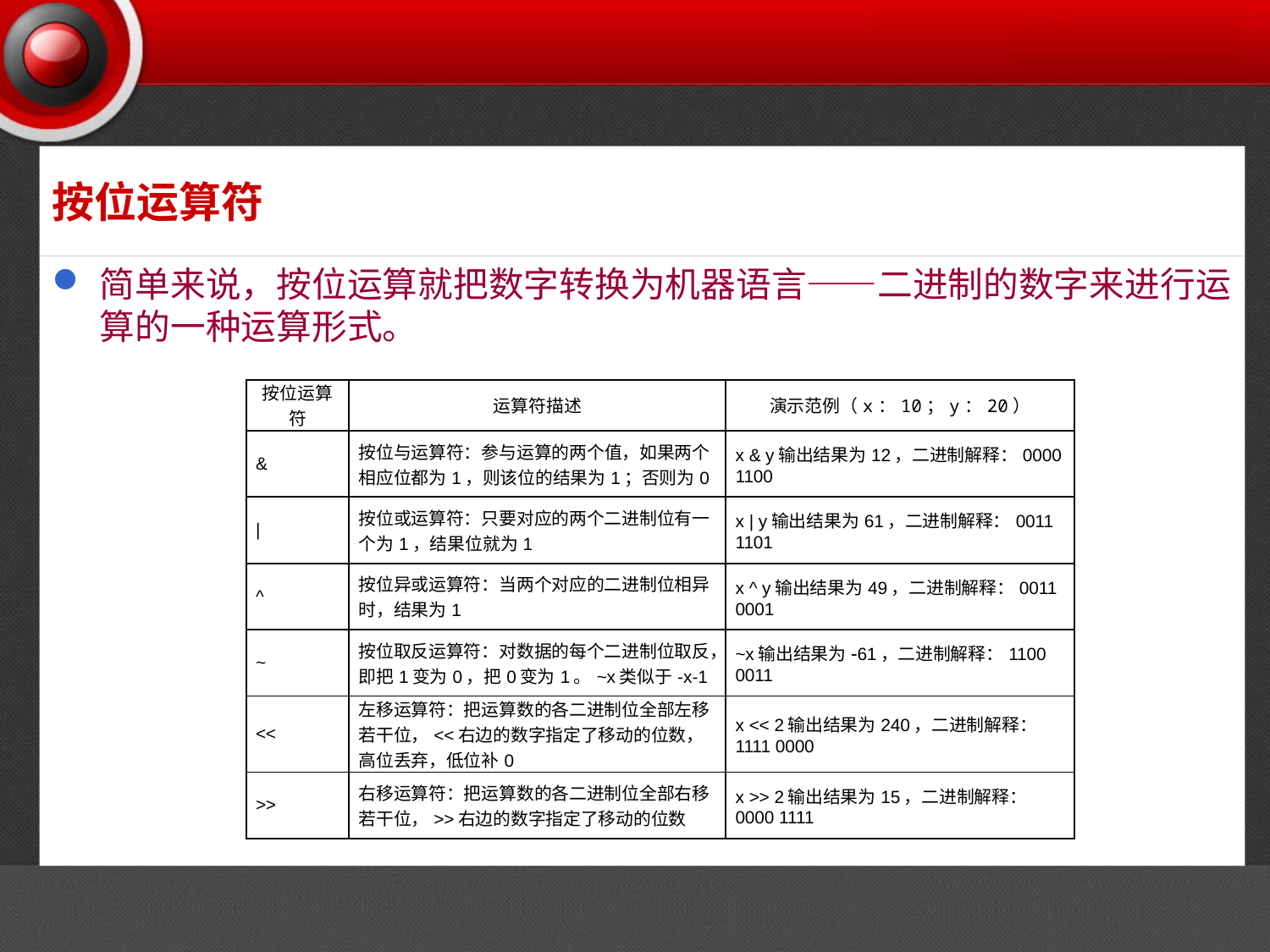

# 按位运算符
简单来说，按位运算就把数字转换为机器语言——二进制的数字来进行运算的一种运算形式。

| 按位运算符 | 运算符描述 | 演示范例（x：10；y：20） |
| --- | --- | --- |
| & | 按位与运算符：参与运算的两个值，如果两个相应位都为1，则该位的结果为1；否则为0 | x & y输出结果为12，二进制解释：0000 1100 |
| | | 按位或运算符：只要对应的两个二进制位有一个为1，结果位就为1 | x | y输出结果为61，二进制解释：0011 1101 |
| ^ | 按位异或运算符：当两个对应的二进制位相异时，结果为1 | x ^ y输出结果为49，二进制解释：0011 0001 |
| ~ | 按位取反运算符：对数据的每个二进制位取反，即把1变为0，把0变为1。~x类似于-x-1 | ~x输出结果为−61，二进制解释：1100 0011 |
| << | 左移运算符：把运算数的各二进制位全部左移若干位，<<右边的数字指定了移动的位数，高位丢弃，低位补0 | x << 2输出结果为240，二进制解释：1111 0000 |
| >> | 右移运算符：把运算数的各二进制位全部右移若干位，>>右边的数字指定了移动的位数 | x >> 2输出结果为15，二进制解释：0000 1111 |